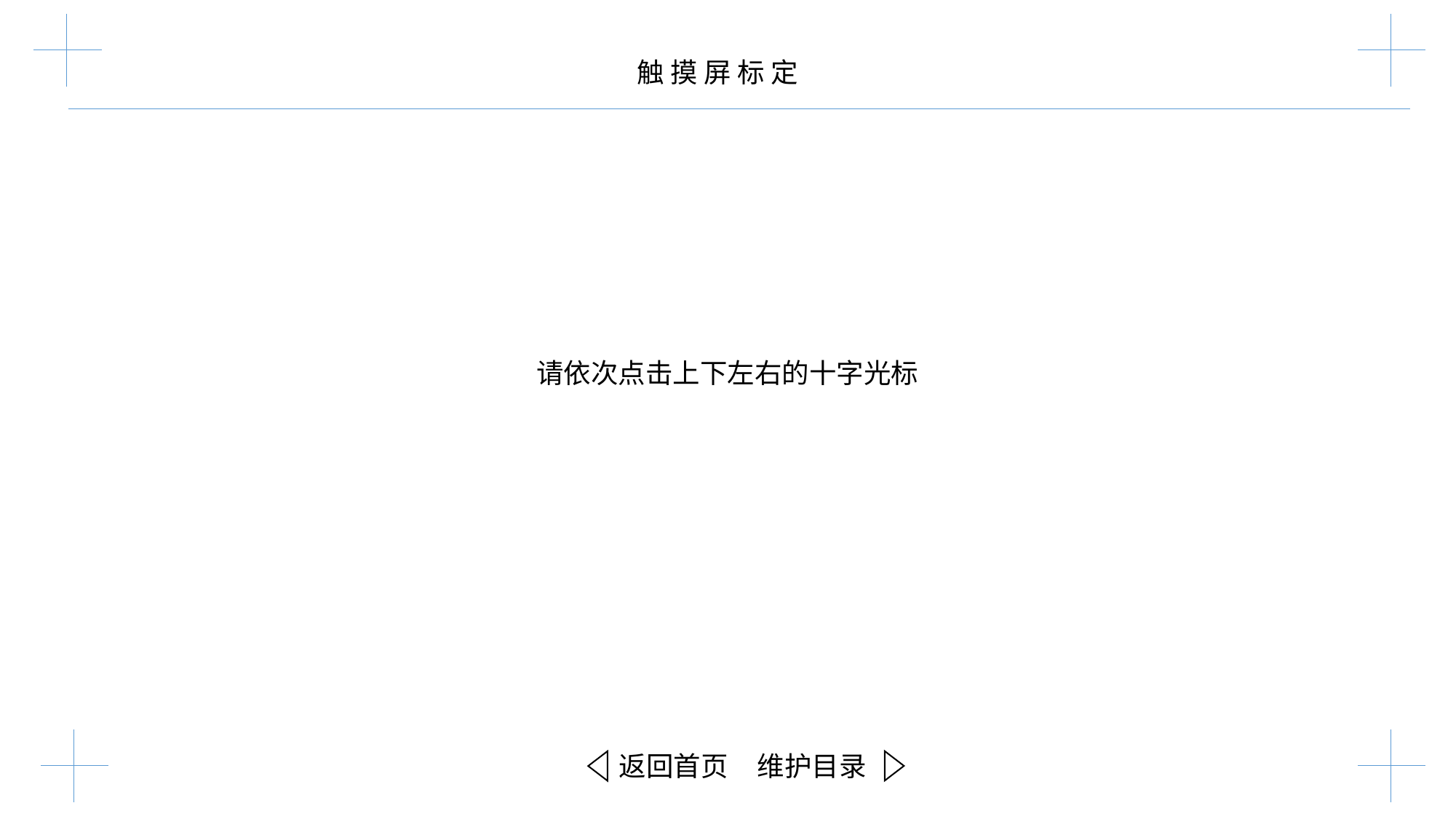

触 摸 屏 标 定
请依次点击上下左右的十字光标
返回首页
维护目录